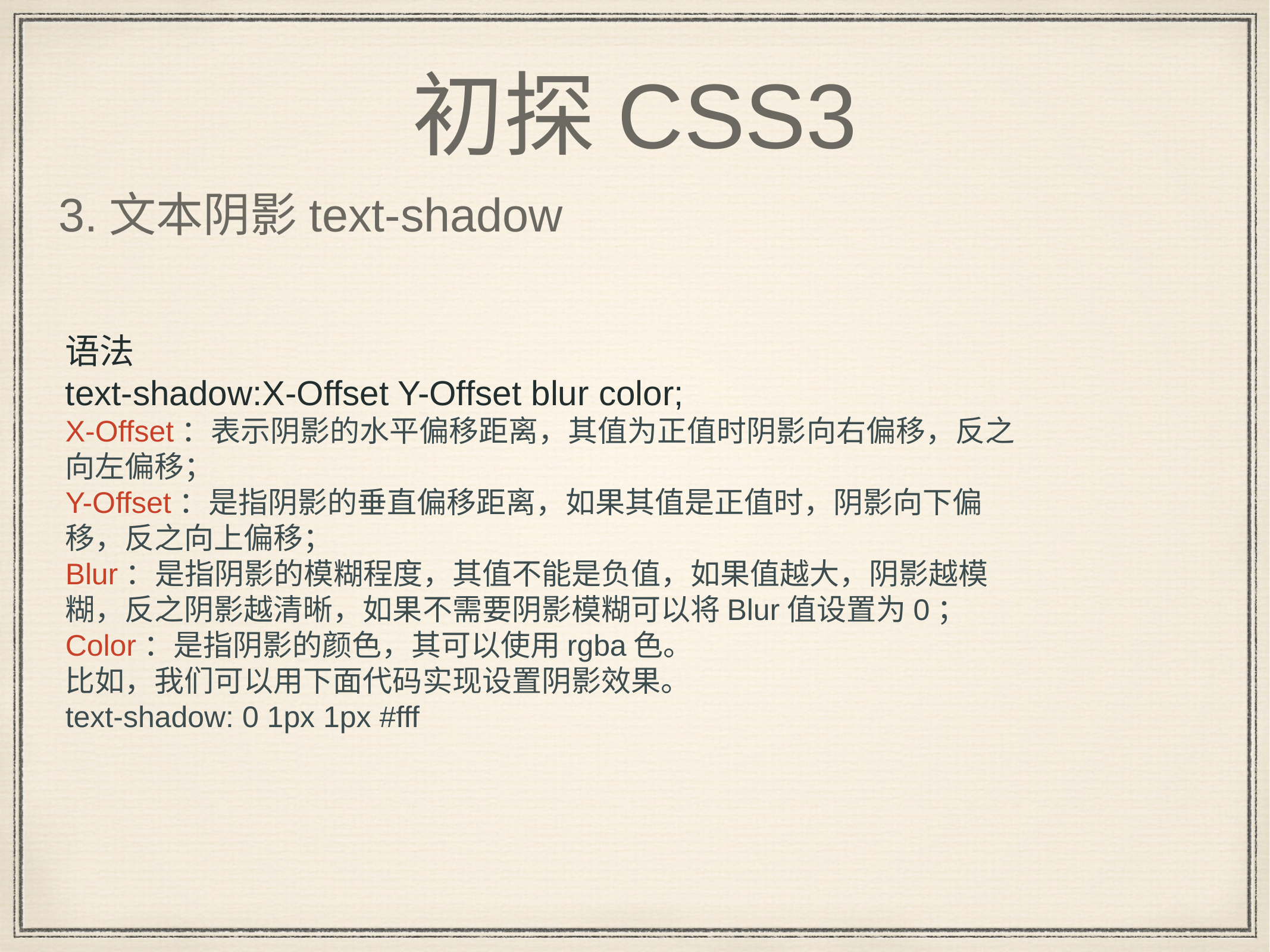

# 初探CSS3
3.文本阴影text-shadow
语法
text-shadow:X-Offset Y-Offset blur color;
X-Offset：表示阴影的水平偏移距离，其值为正值时阴影向右偏移，反之向左偏移；
Y-Offset：是指阴影的垂直偏移距离，如果其值是正值时，阴影向下偏移，反之向上偏移；
Blur：是指阴影的模糊程度，其值不能是负值，如果值越大，阴影越模糊，反之阴影越清晰，如果不需要阴影模糊可以将Blur值设置为0；
Color：是指阴影的颜色，其可以使用rgba色。
比如，我们可以用下面代码实现设置阴影效果。
text-shadow: 0 1px 1px #fff